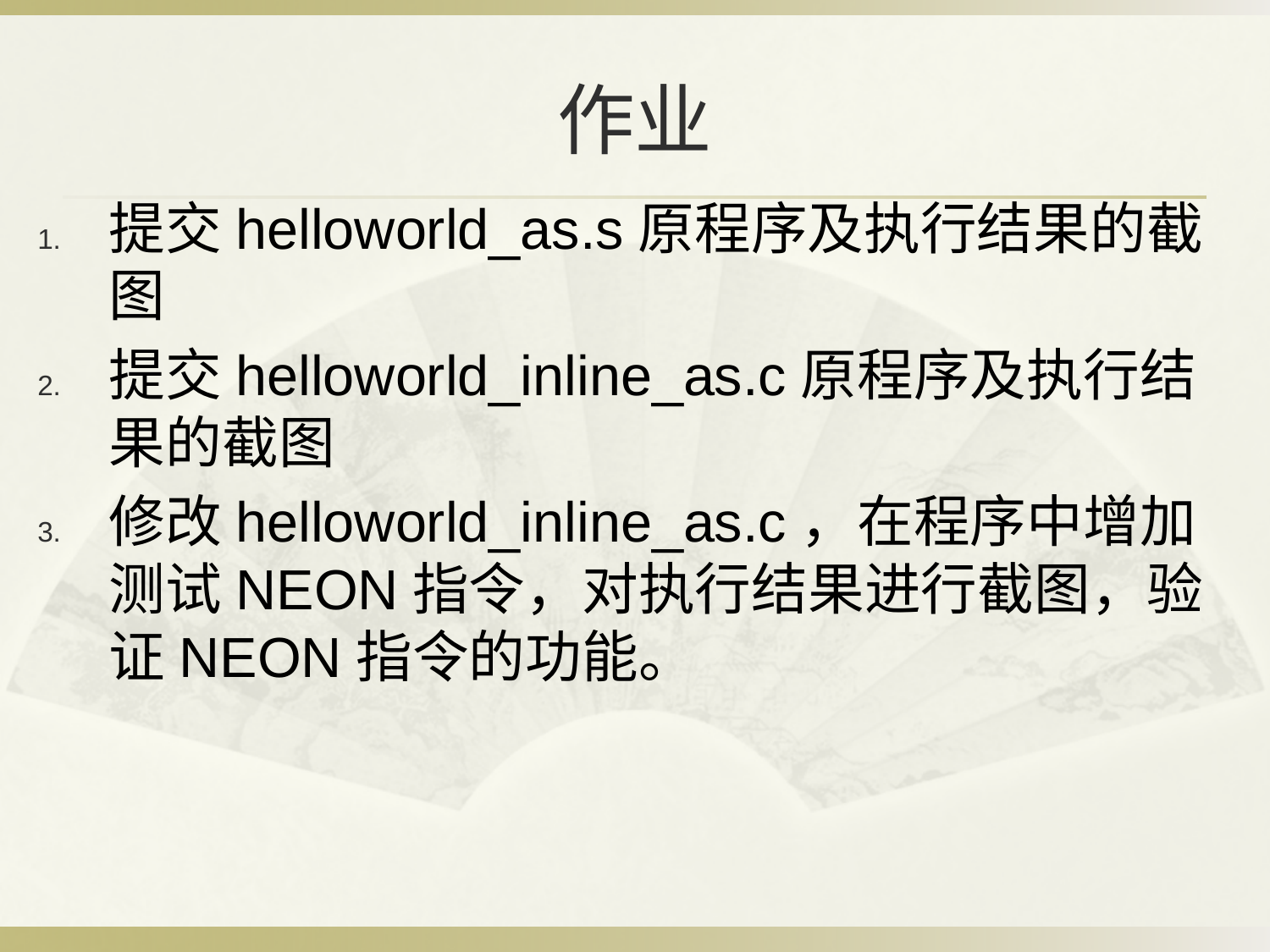

# 作业
提交helloworld_as.s原程序及执行结果的截图
提交helloworld_inline_as.c原程序及执行结果的截图
修改helloworld_inline_as.c，在程序中增加测试NEON指令，对执行结果进行截图，验证NEON指令的功能。